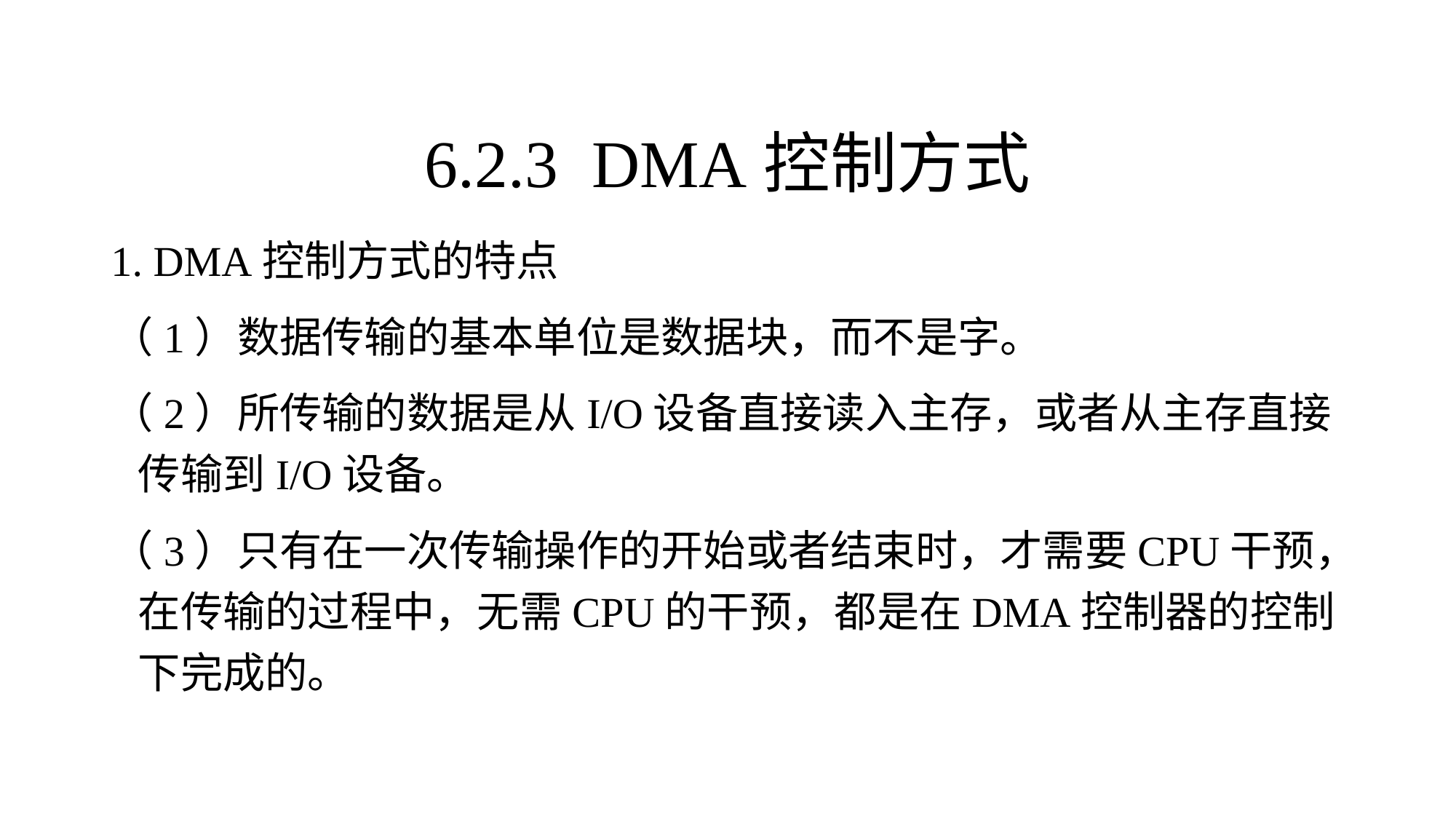

1. DMA控制方式的特点
（1）数据传输的基本单位是数据块，而不是字。
（2）所传输的数据是从I/O设备直接读入主存，或者从主存直接传输到I/O设备。
（3）只有在一次传输操作的开始或者结束时，才需要CPU干预，在传输的过程中，无需CPU的干预，都是在DMA控制器的控制下完成的。
6.2.3  DMA控制方式
6